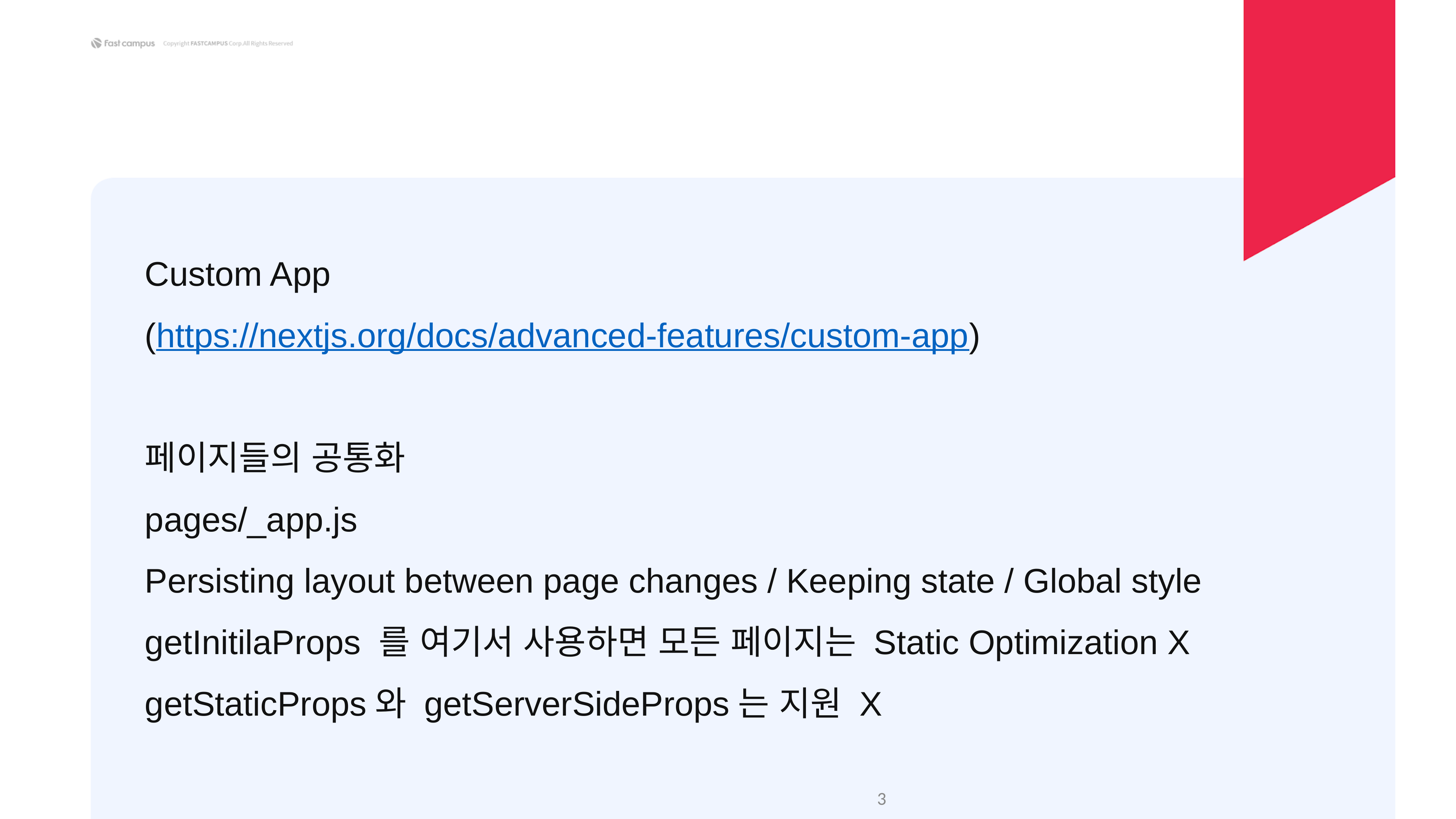

Custom App
(https://nextjs.org/docs/advanced-features/custom-app)

페이지들의 공통화
pages/_app.js
Persisting layout between page changes / Keeping state / Global style
getInitilaProps 를 여기서 사용하면 모든 페이지는 Static Optimization X
getStaticProps와 getServerSideProps는 지원 X
3